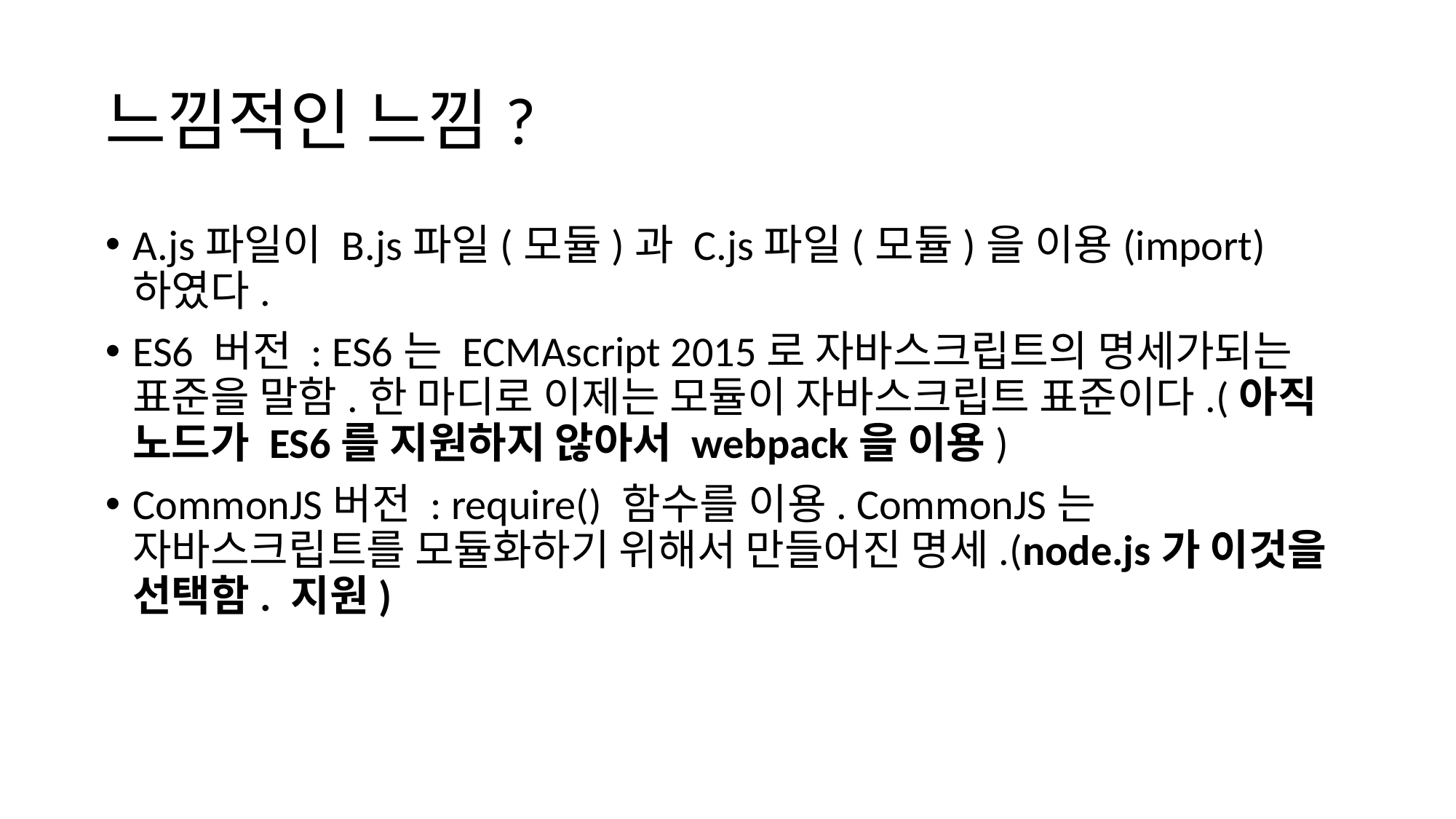

# 느낌적인 느낌?
A.js파일이 B.js파일(모듈)과 C.js파일(모듈)을 이용(import)하였다.
ES6 버전 : ES6는 ECMAscript 2015로 자바스크립트의 명세가되는 표준을 말함.한 마디로 이제는 모듈이 자바스크립트 표준이다.(아직 노드가 ES6를 지원하지 않아서 webpack을 이용)
CommonJS버전 : require() 함수를 이용. CommonJS는 자바스크립트를 모듈화하기 위해서 만들어진 명세.(node.js가 이것을 선택함. 지원)